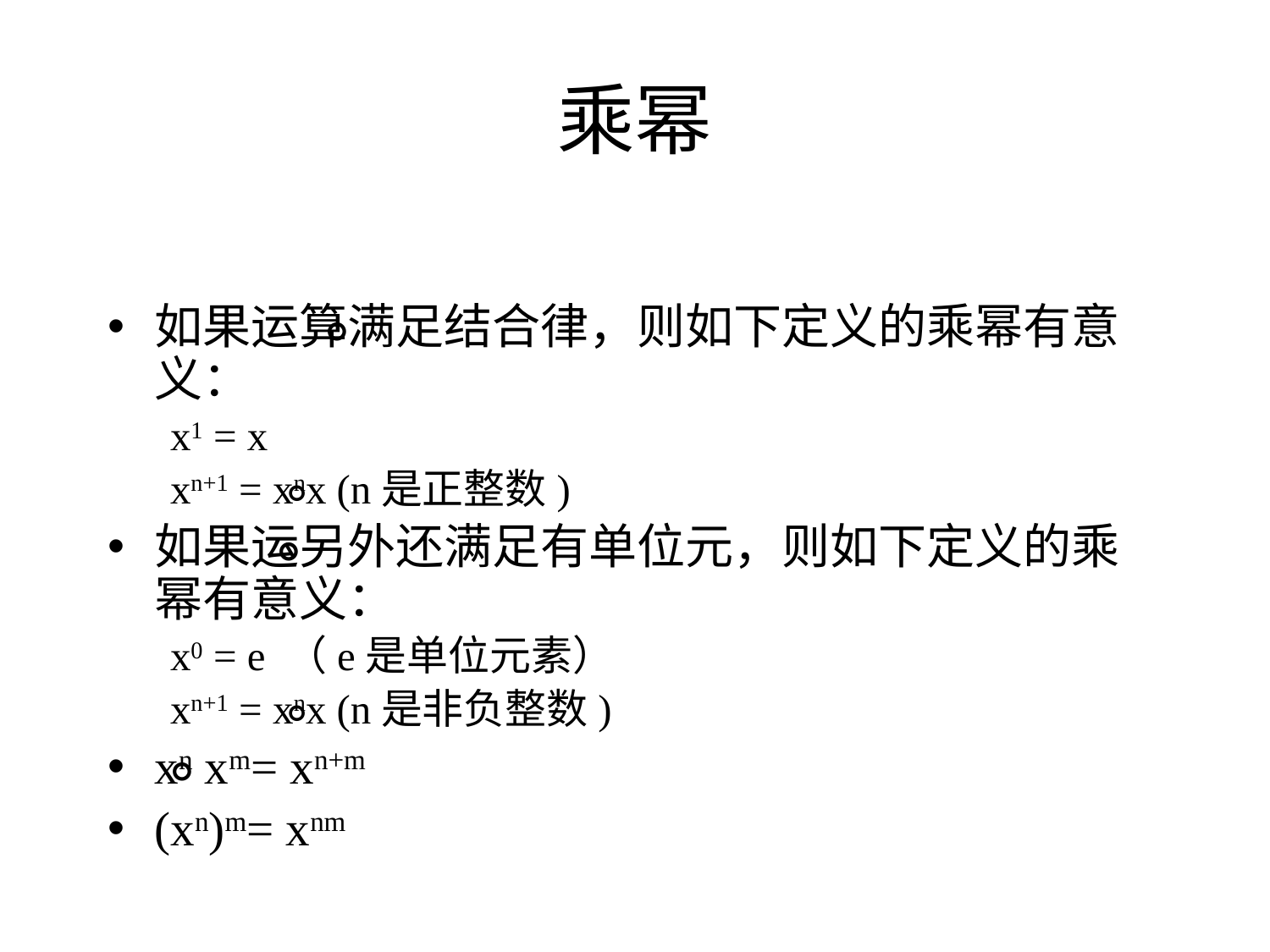

# 乘幂
如果运算⃘满足结合律，则如下定义的乘幂有意义：
x1 = x
xn+1 = xn⃘x (n是正整数)
如果运算⃘另外还满足有单位元，则如下定义的乘幂有意义：
x0 = e （e是单位元素）
xn+1 = xn⃘x (n是非负整数)
xn⃘ xm= xn+m
(xn)m= xnm